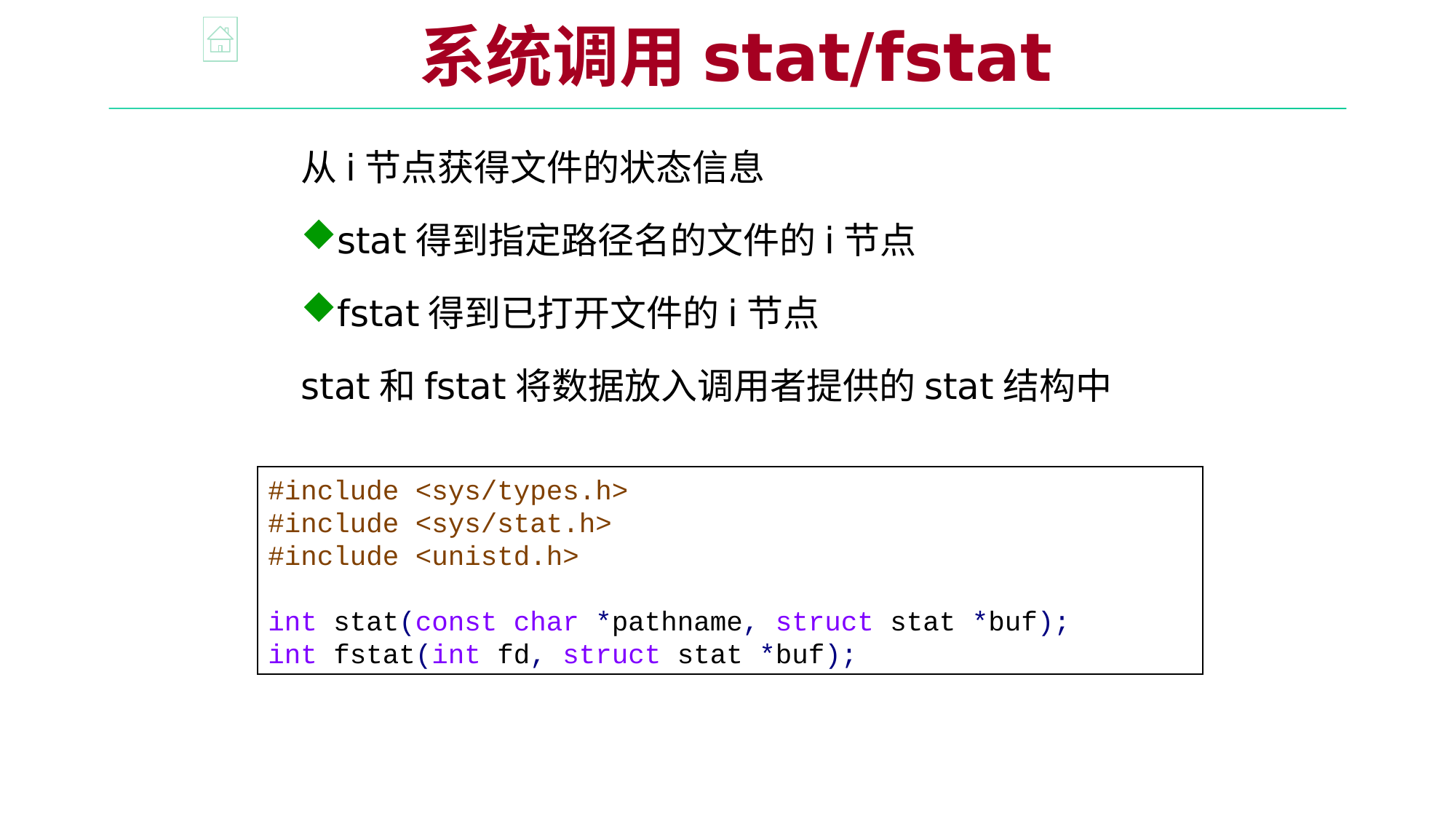

系统调用stat/fstat

从i节点获得文件的状态信息
stat得到指定路径名的文件的i节点
fstat得到已打开文件的i节点
stat和fstat将数据放入调用者提供的stat结构中

#include <sys/types.h>
#include <sys/stat.h>
#include <unistd.h>

int stat(const char *pathname, struct stat *buf);
int fstat(int fd, struct stat *buf);